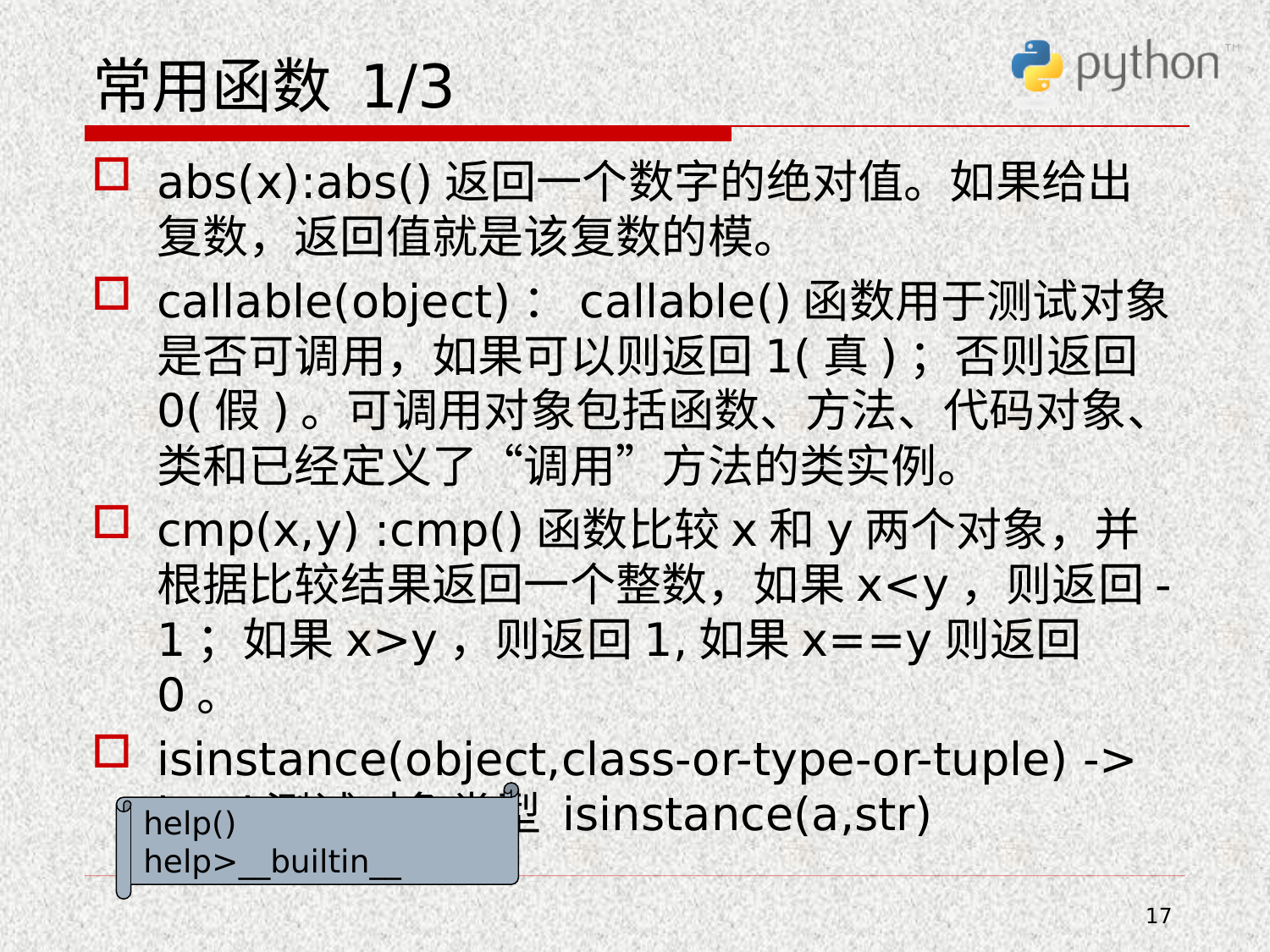

# 常用函数 1/3
abs(x):abs()返回一个数字的绝对值。如果给出复数，返回值就是该复数的模。
callable(object)：callable()函数用于测试对象是否可调用，如果可以则返回1(真)；否则返回0(假)。可调用对象包括函数、方法、代码对象、类和已经定义了“调用”方法的类实例。
cmp(x,y) :cmp()函数比较x和y两个对象，并根据比较结果返回一个整数，如果x<y，则返回-1；如果x>y，则返回1,如果x==y则返回0。
isinstance(object,class-or-type-or-tuple) -> bool测试对象类型 isinstance(a,str)
help()
help>__builtin__
17